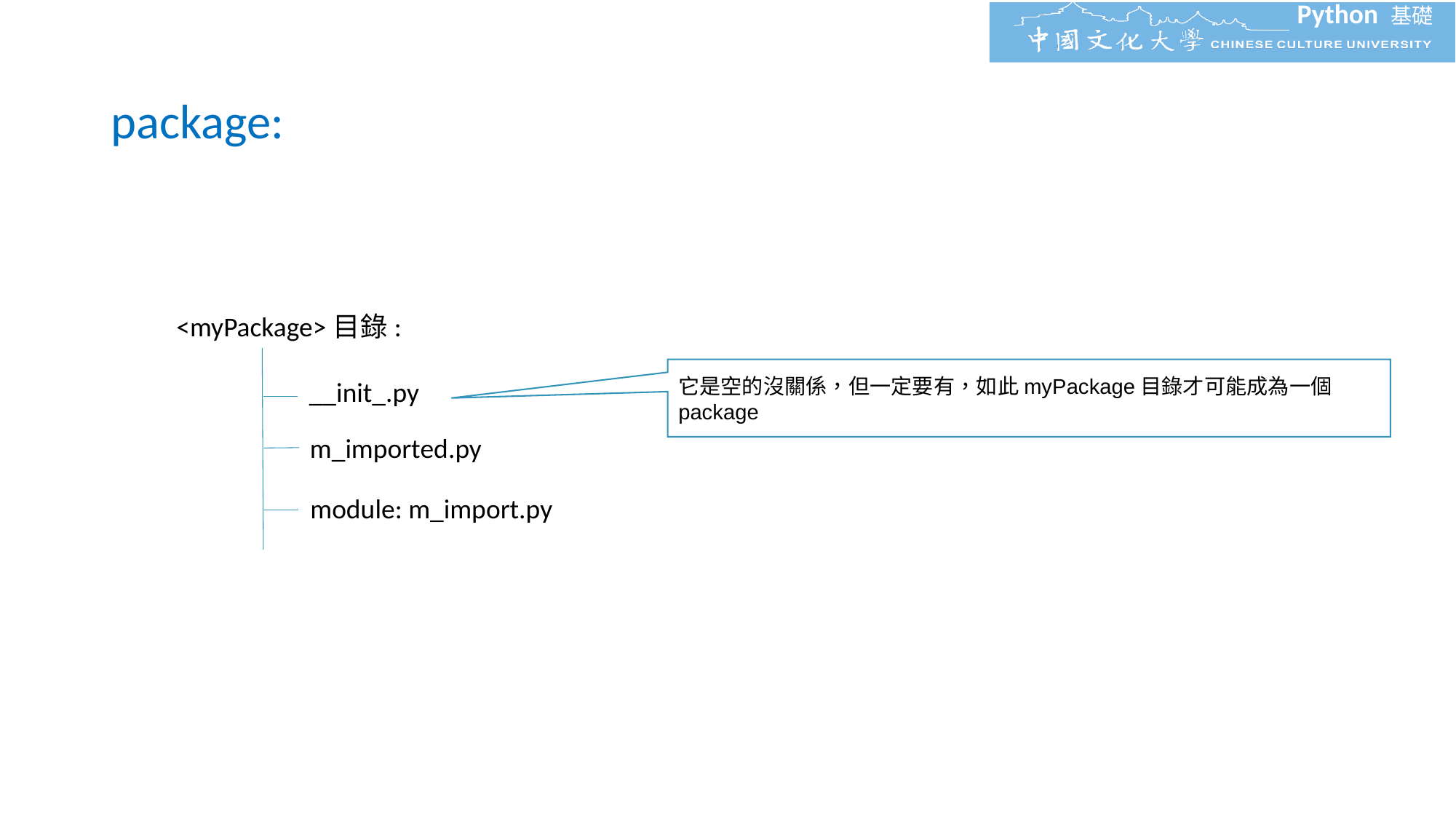

# package:
<myPackage>目錄:
它是空的沒關係，但一定要有，如此myPackage目錄才可能成為一個package
__init_.py
m_imported.py
module: m_import.py